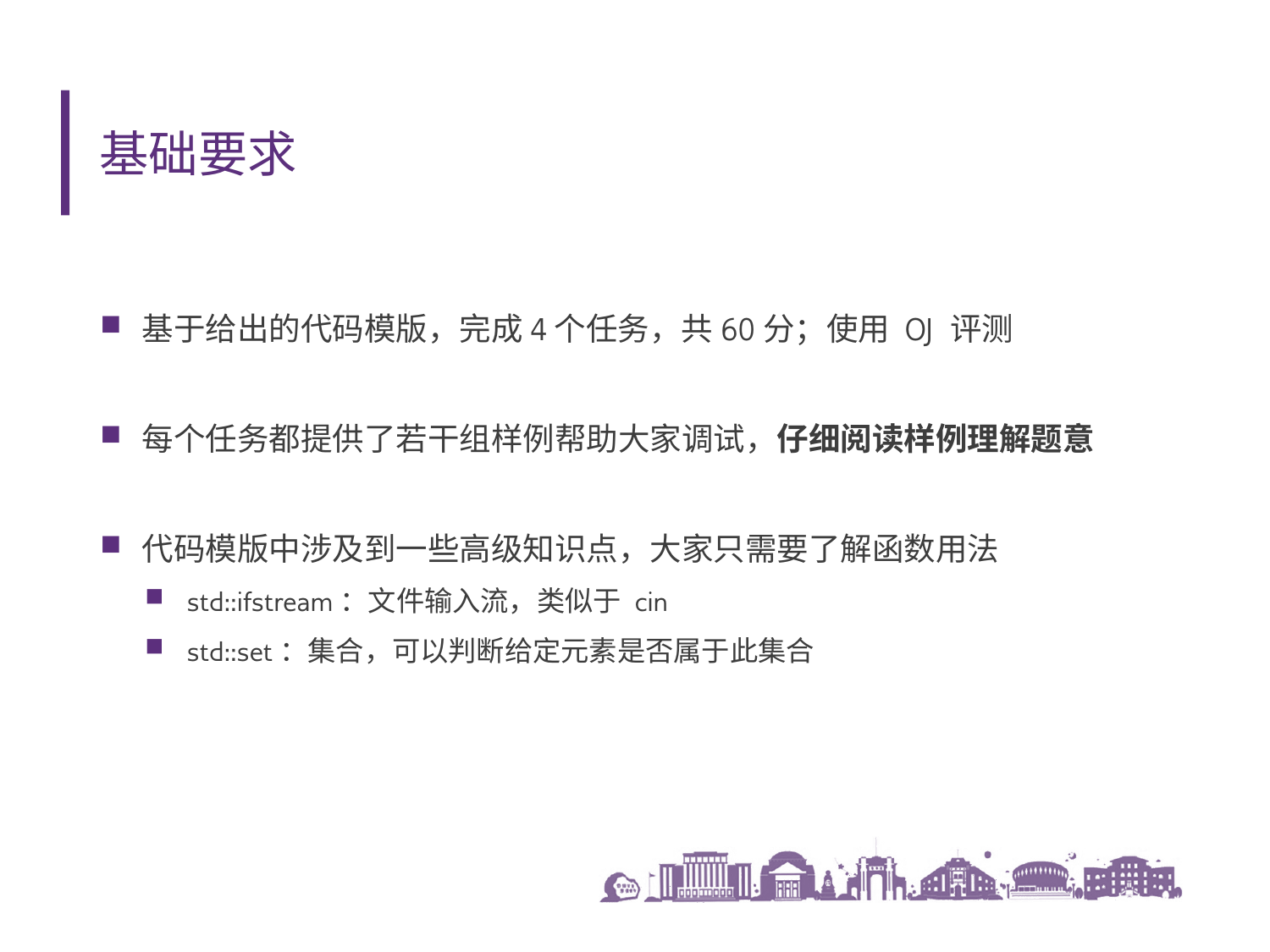

# 基础要求
基于给出的代码模版，完成4个任务，共60分；使用 OJ 评测

每个任务都提供了若干组样例帮助大家调试，仔细阅读样例理解题意

代码模版中涉及到一些高级知识点，大家只需要了解函数用法
std::ifstream：文件输入流，类似于 cin
std::set：集合，可以判断给定元素是否属于此集合